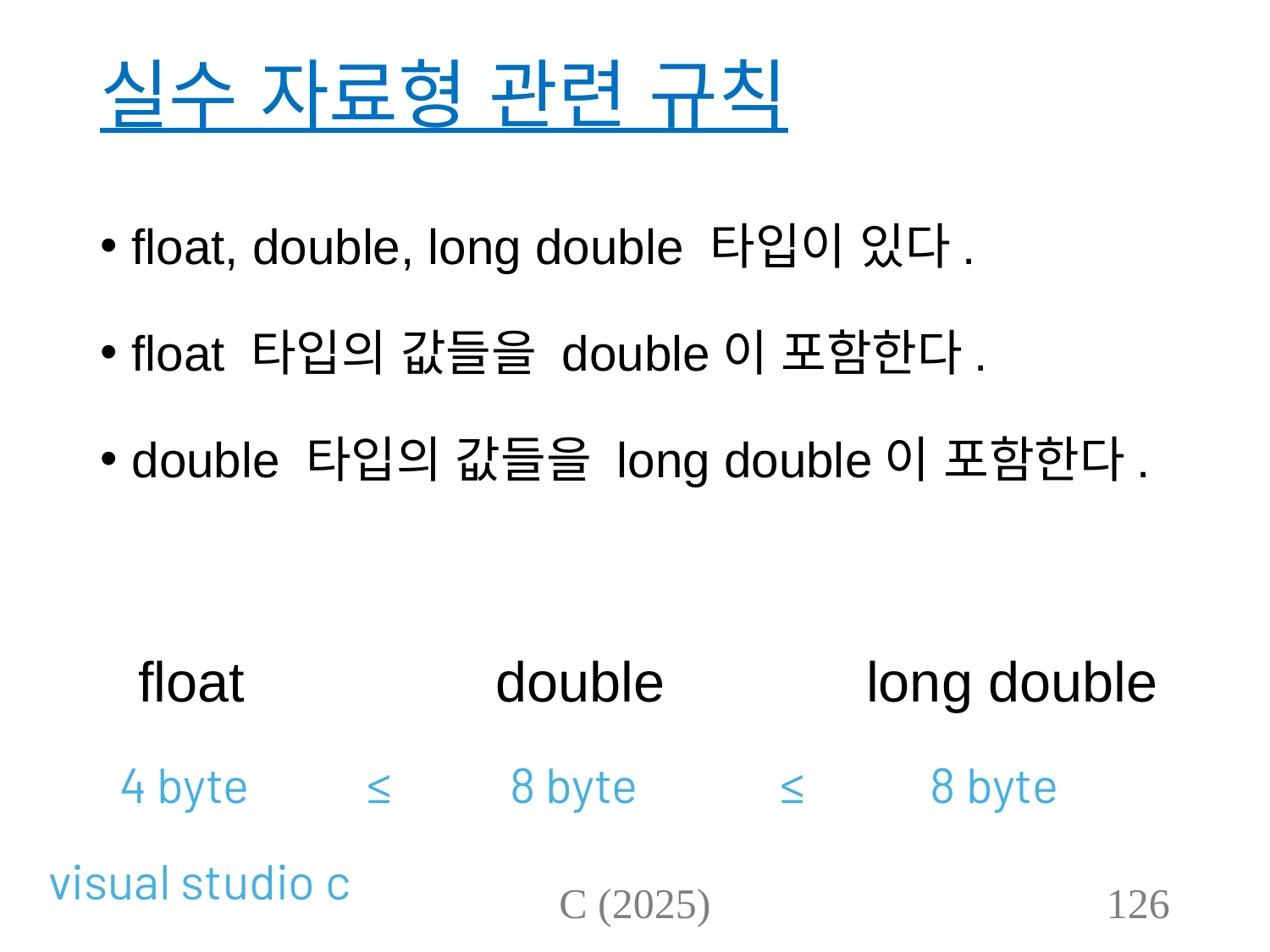

# 실수 자료형 관련 규칙
float, double, long double 타입이 있다.
float 타입의 값들을 double이 포함한다.
double 타입의 값들을 long double이 포함한다.
float
double
long double
4 byte
≤
8 byte
≤
8 byte
visual studio c
C (2025)
126